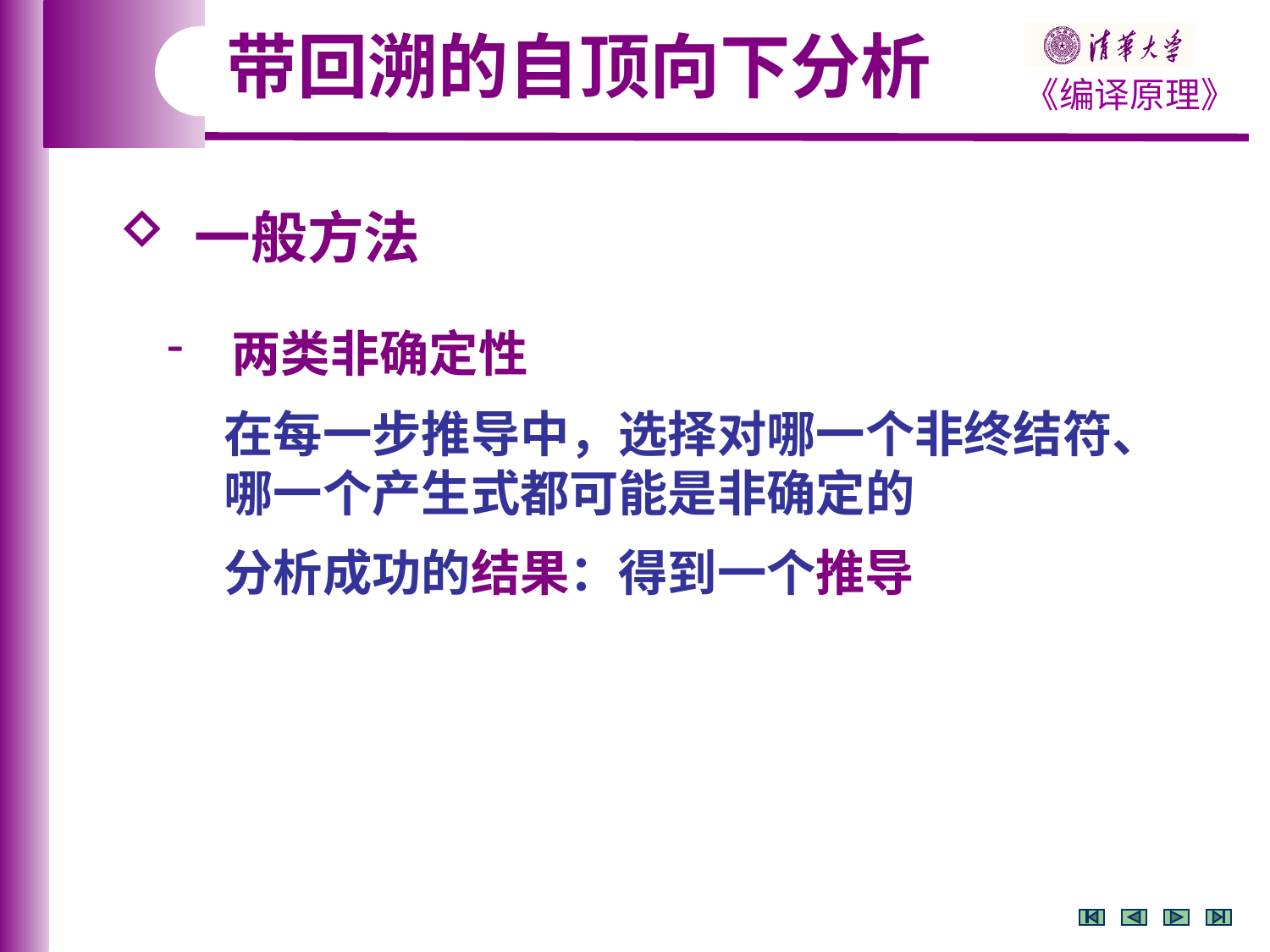

带回溯的自顶向下分析
 一般方法
  两类非确定性

    在每一步推导中，选择对哪一个非终结符、
    哪一个产生式都可能是非确定的

    分析成功的结果：得到一个推导